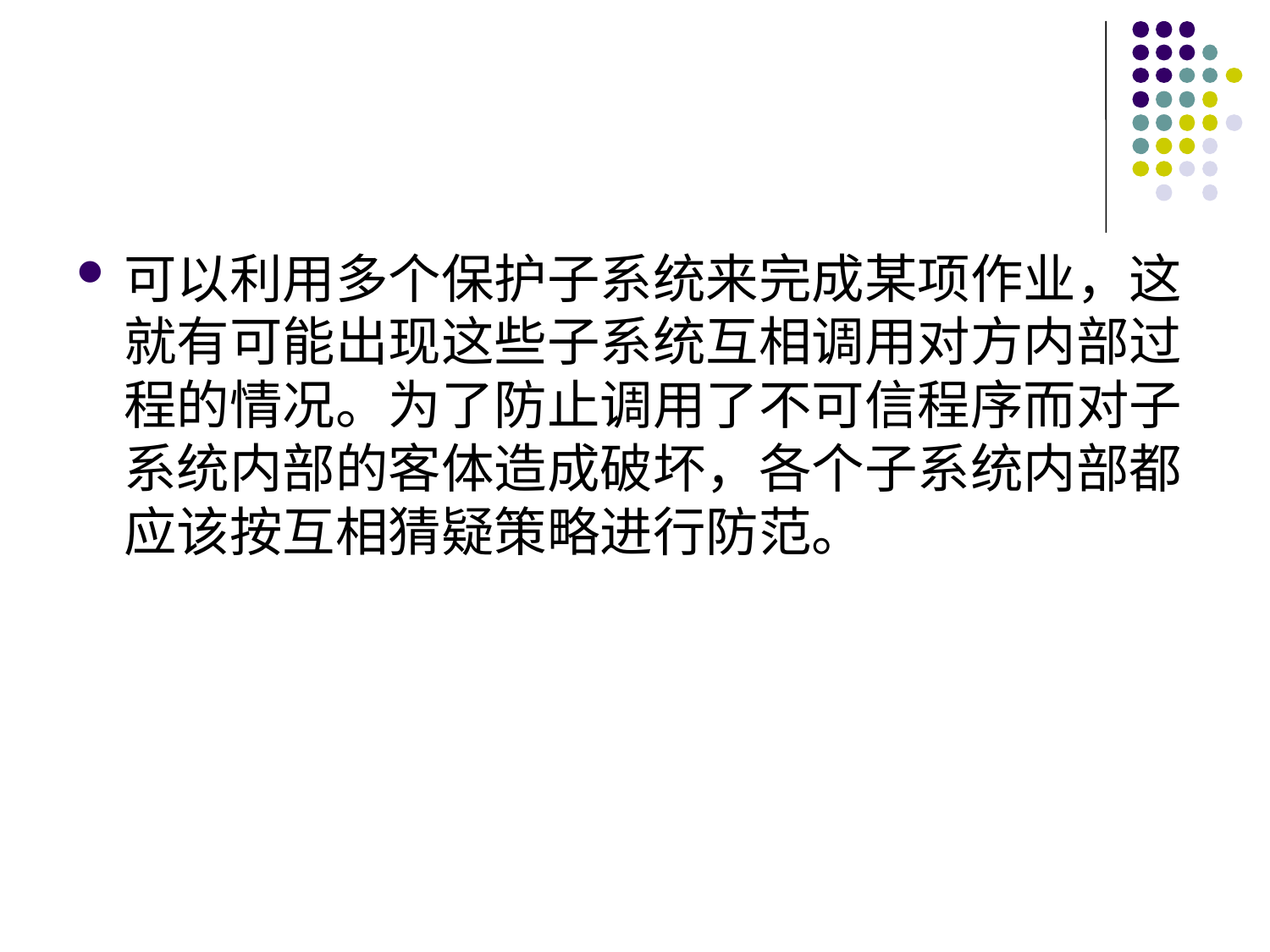

#
可以利用多个保护子系统来完成某项作业，这就有可能出现这些子系统互相调用对方内部过程的情况。为了防止调用了不可信程序而对子系统内部的客体造成破坏，各个子系统内部都应该按互相猜疑策略进行防范。